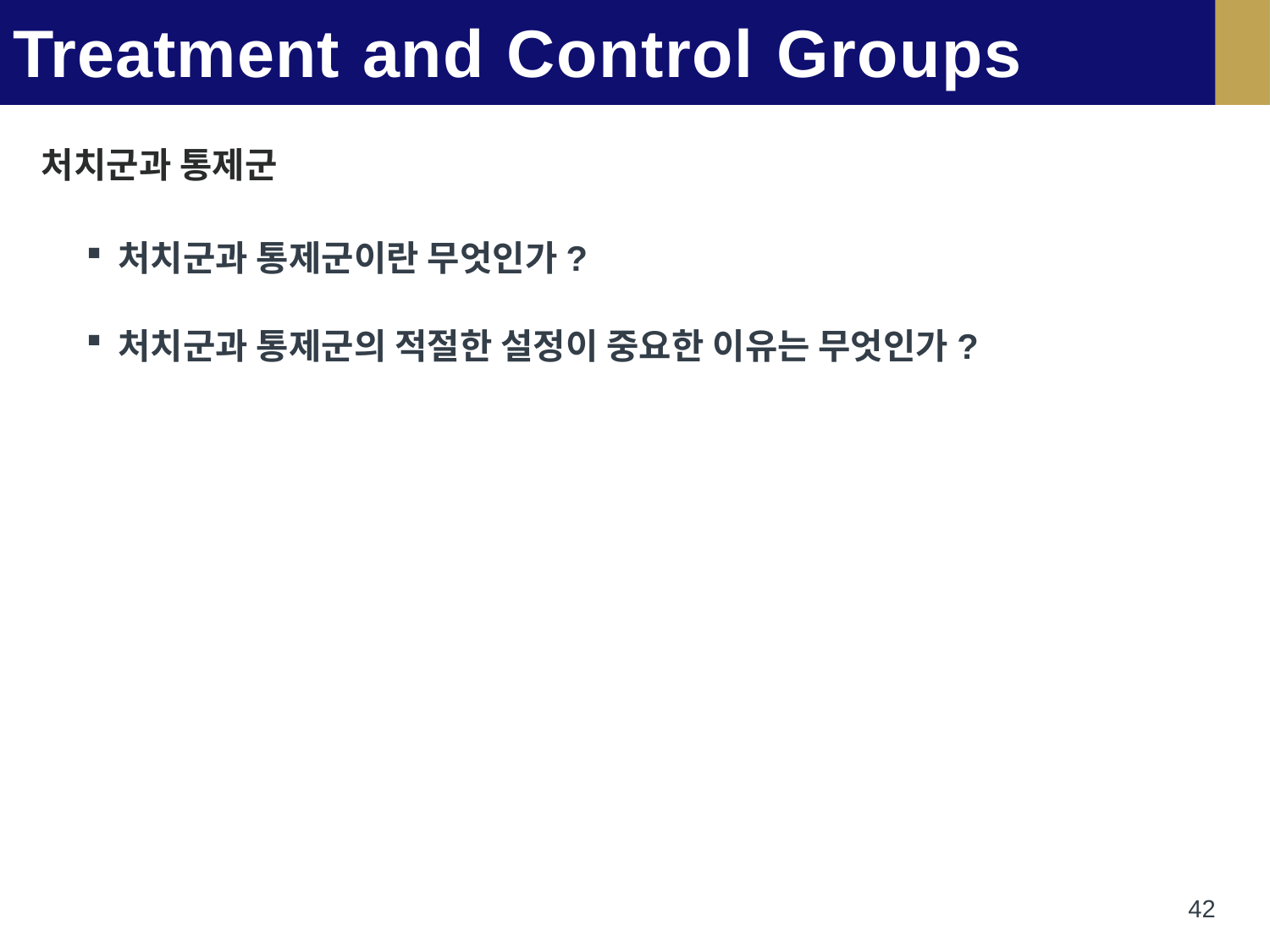

# Treatment and Control Groups
처치군과 통제군

처치군과 통제군이란 무엇인가?

처치군과 통제군의 적절한 설정이 중요한 이유는 무엇인가?
42